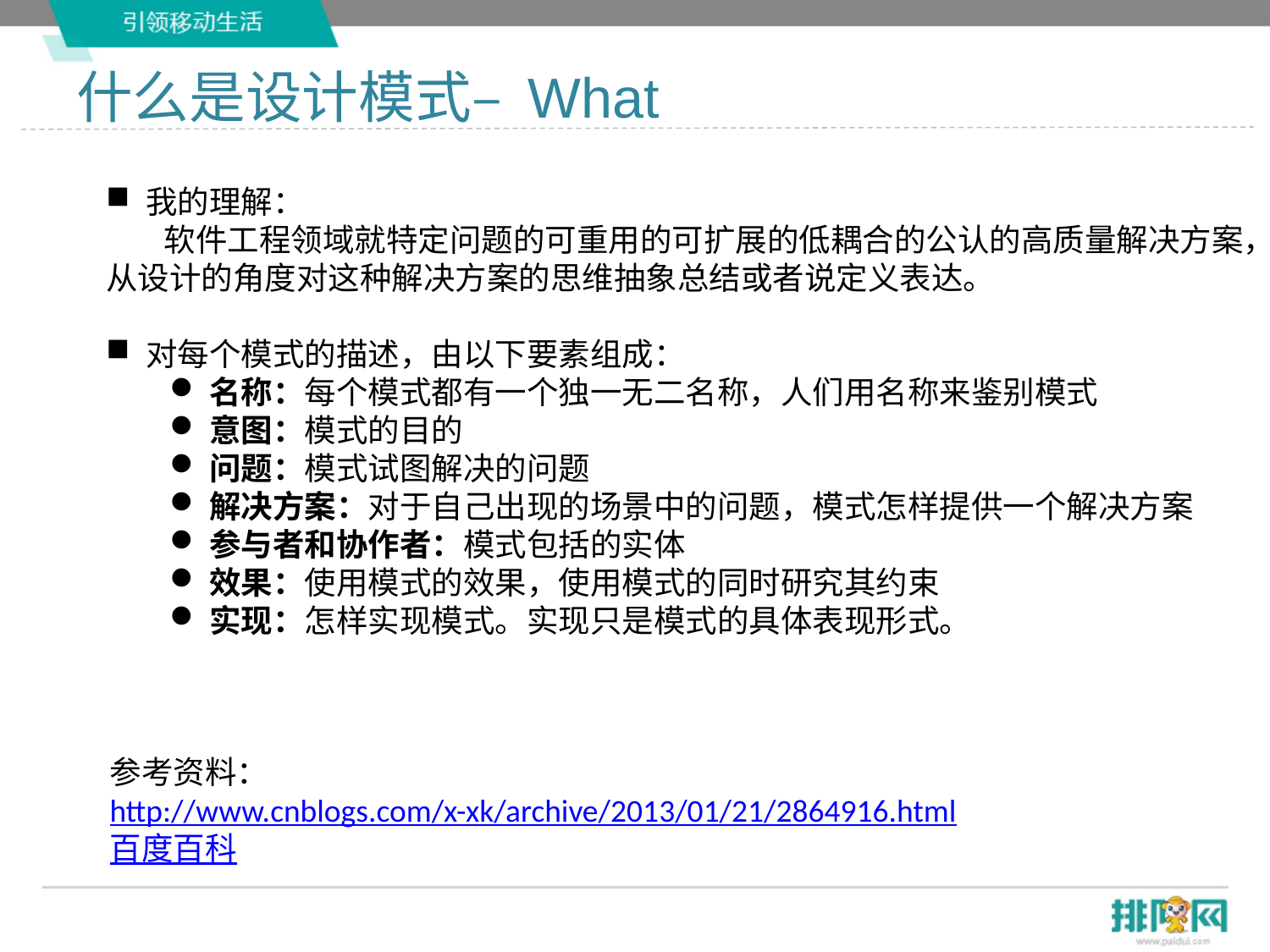

# 什么是设计模式– What

我的理解：
       软件工程领域就特定问题的可重用的可扩展的低耦合的公认的高质量解决方案，
从设计的角度对这种解决方案的思维抽象总结或者说定义表达。

对每个模式的描述，由以下要素组成：
名称：每个模式都有一个独一无二名称，人们用名称来鉴别模式
意图：模式的目的
问题：模式试图解决的问题
解决方案：对于自己出现的场景中的问题，模式怎样提供一个解决方案
参与者和协作者：模式包括的实体
效果：使用模式的效果，使用模式的同时研究其约束
实现：怎样实现模式。实现只是模式的具体表现形式。
参考资料：
http://www.cnblogs.com/x-xk/archive/2013/01/21/2864916.html
百度百科